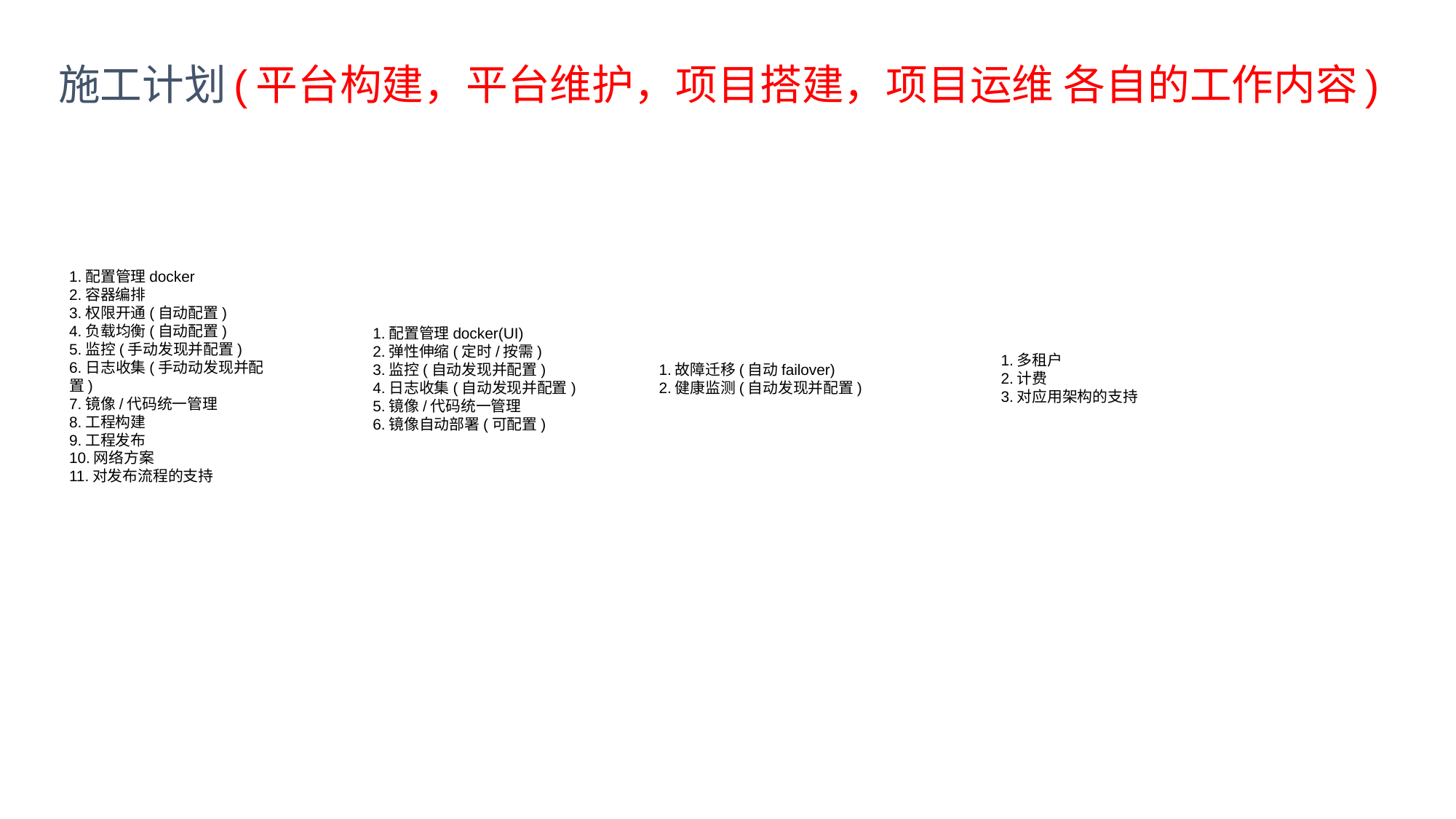

# 施工计划(平台构建，平台维护，项目搭建，项目运维 各自的工作内容)
1.配置管理docker
2.容器编排
3.权限开通(自动配置)
4.负载均衡(自动配置)
5.监控(手动发现并配置)
6.日志收集(手动动发现并配置)
7.镜像/代码统一管理
8.工程构建
9.工程发布
10.网络方案
11.对发布流程的支持
1.配置管理docker(UI)
2.弹性伸缩(定时/按需)
3.监控(自动发现并配置)
4.日志收集(自动发现并配置)
5.镜像/代码统一管理
6.镜像自动部署(可配置)
1.多租户
2.计费
3.对应用架构的支持
1.故障迁移(自动failover)
2.健康监测(自动发现并配置)